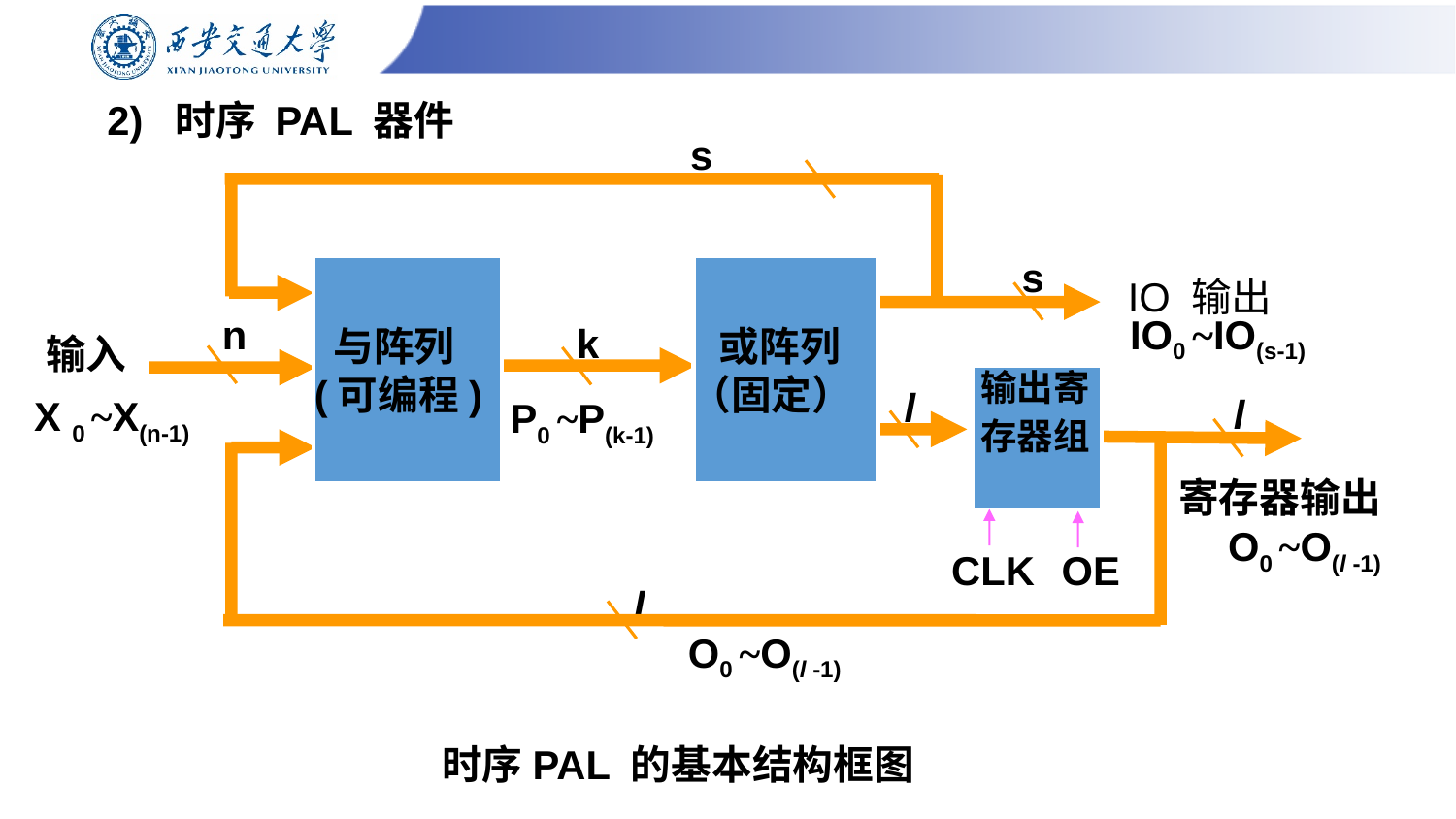

# 2)  时序 PAL 器件
s

s

IO 输出

n

IO0 ~IO(s-1)
k
 与阵列
(可编程)
  或阵列
（固定）
输入

输出寄
存器组

l
l
X 0 ~X(n-1)
P0 ~P(k-1)

寄存器输出
O0 ~O(l -1)

CLK
OE
l

O0 ~O(l -1)
时序PAL 的基本结构框图